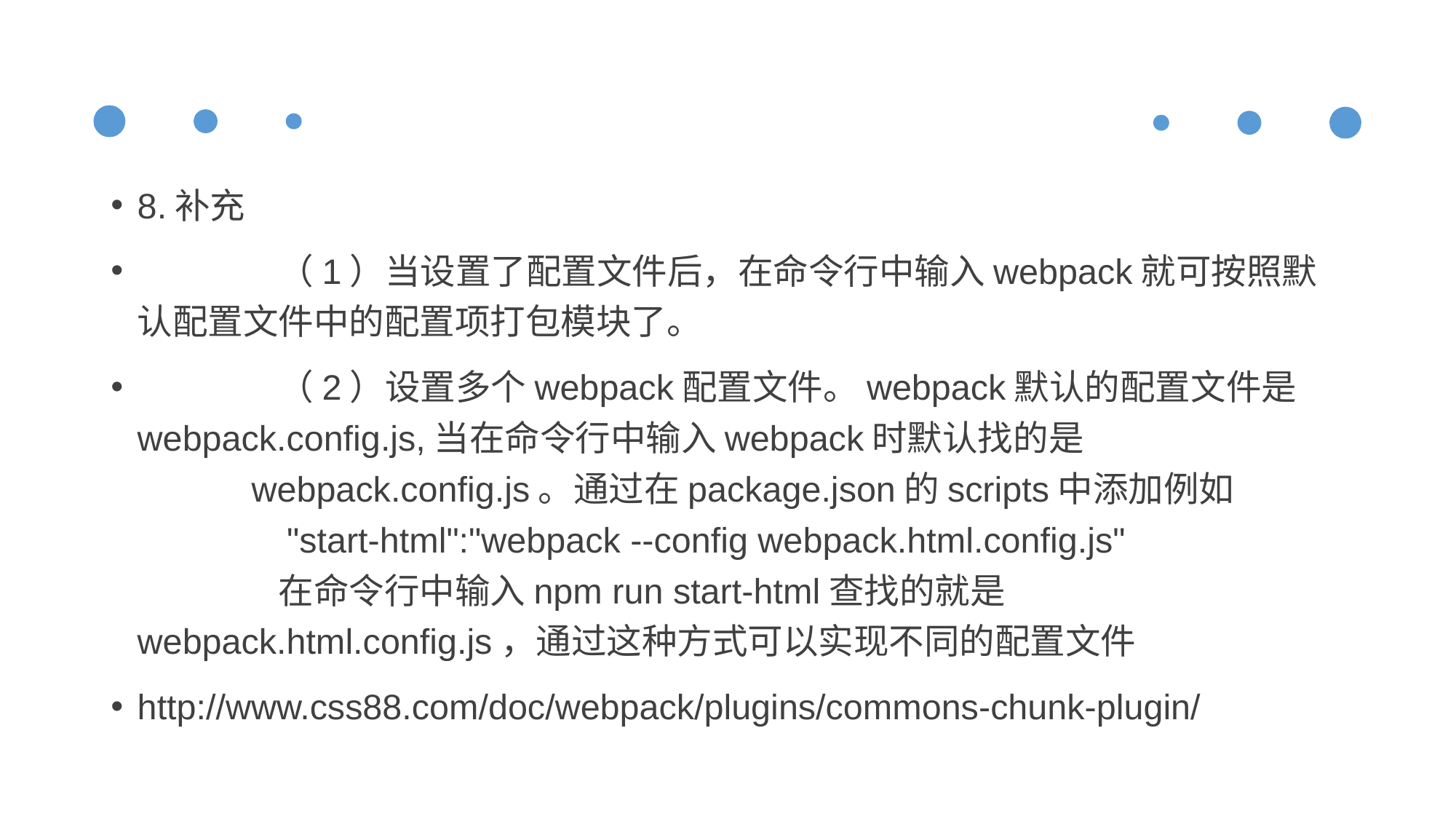

#
8.补充
　　　　（1）当设置了配置文件后，在命令行中输入webpack就可按照默认配置文件中的配置项打包模块了。
　　　　（2）设置多个webpack配置文件。webpack默认的配置文件是webpack.config.js,当在命令行中输入webpack时默认找的是　　　　　　　　　　webpack.config.js。通过在package.json的scripts中添加例如
　　　　"start-html":"webpack --config webpack.html.config.js"
　　　　在命令行中输入npm run start-html查找的就是webpack.html.config.js，通过这种方式可以实现不同的配置文件
http://www.css88.com/doc/webpack/plugins/commons-chunk-plugin/